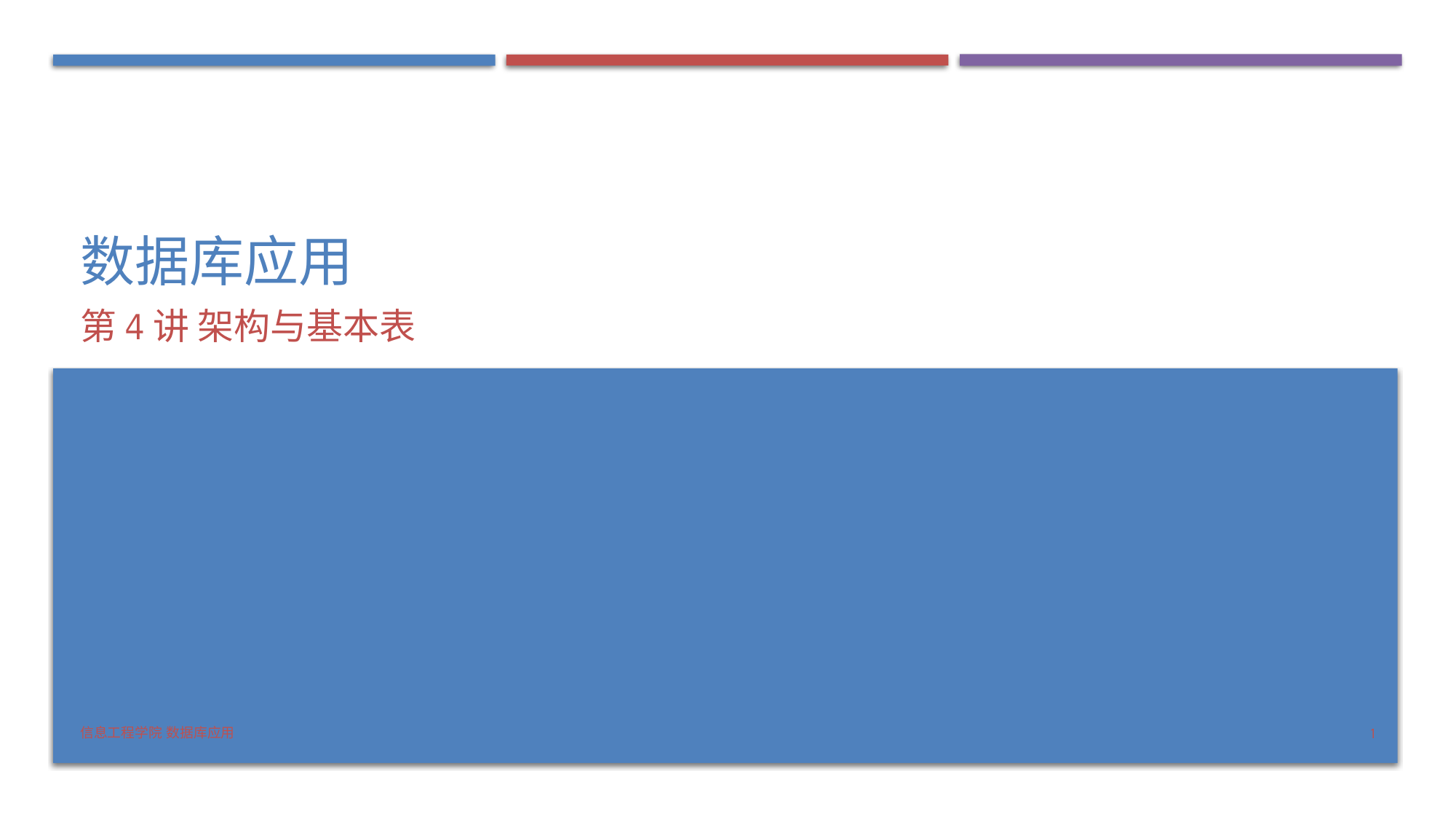

# 数据库应用
第4讲 架构与基本表
信息工程学院 数据库应用
1